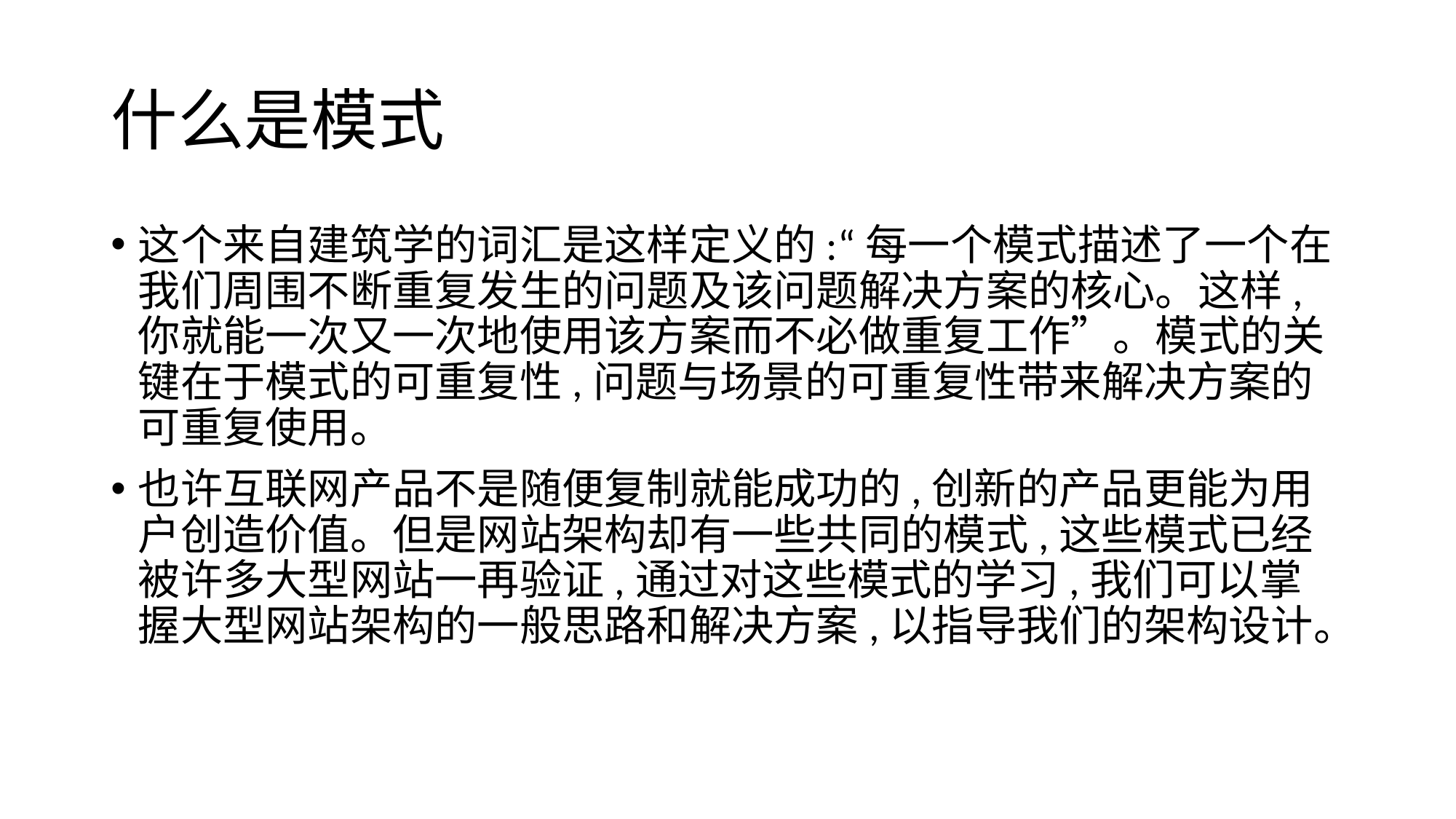

# 什么是模式
这个来自建筑学的词汇是这样定义的:“每一个模式描述了一个在我们周围不断重复发生的问题及该问题解决方案的核心。这样,你就能一次又一次地使用该方案而不必做重复工作”。模式的关键在于模式的可重复性,问题与场景的可重复性带来解决方案的可重复使用。
也许互联网产品不是随便复制就能成功的,创新的产品更能为用户创造价值。但是网站架构却有一些共同的模式,这些模式已经被许多大型网站一再验证,通过对这些模式的学习,我们可以掌握大型网站架构的一般思路和解决方案,以指导我们的架构设计。